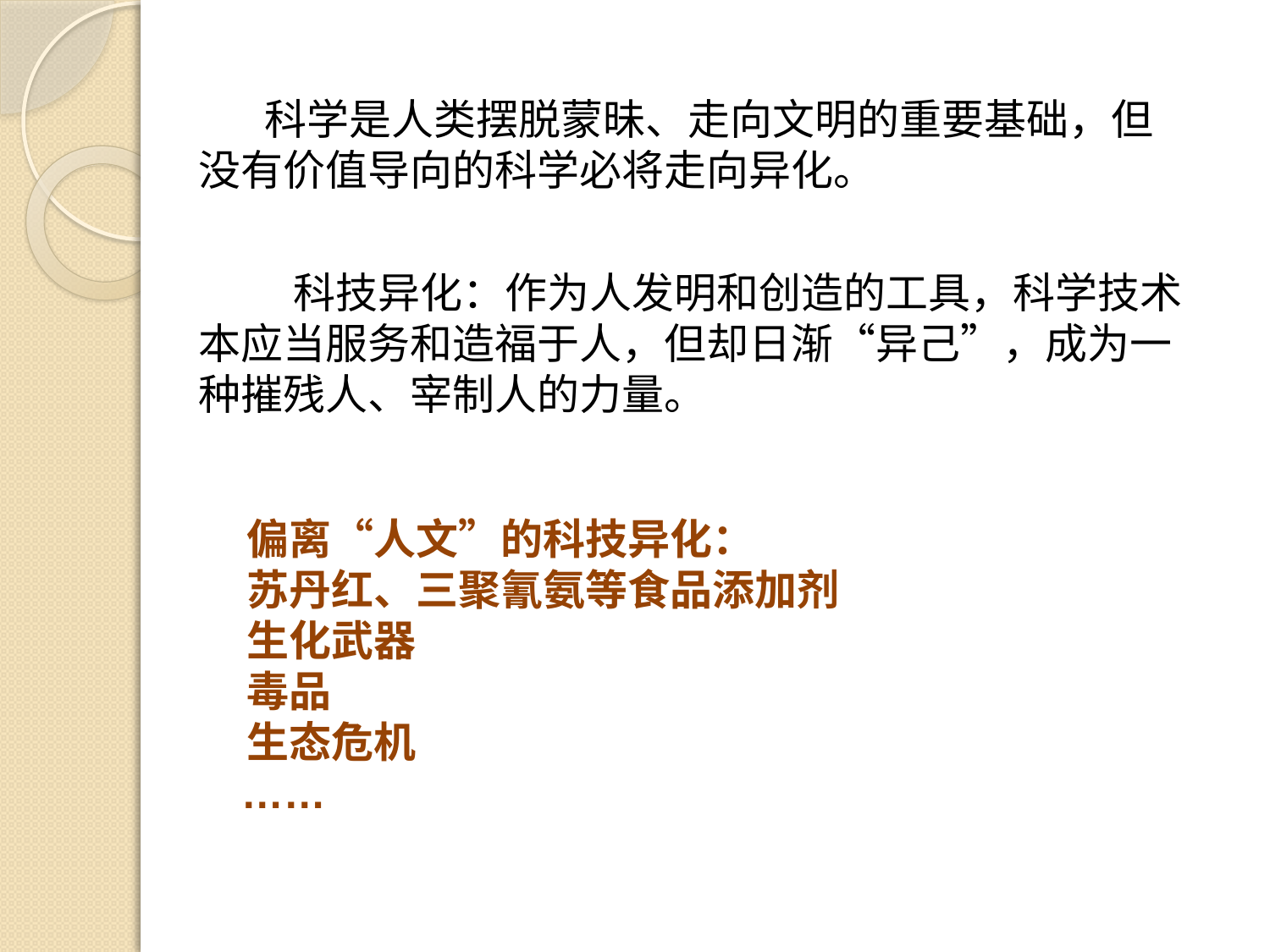

科学是人类摆脱蒙昧、走向文明的重要基础，但没有价值导向的科学必将走向异化。

             科技异化：作为人发明和创造的工具，科学技术本应当服务和造福于人，但却日渐“异己”，成为一种摧残人、宰制人的力量。

  偏离“人文”的科技异化：
  苏丹红、三聚氰氨等食品添加剂
  生化武器
  毒品
  生态危机
  ……